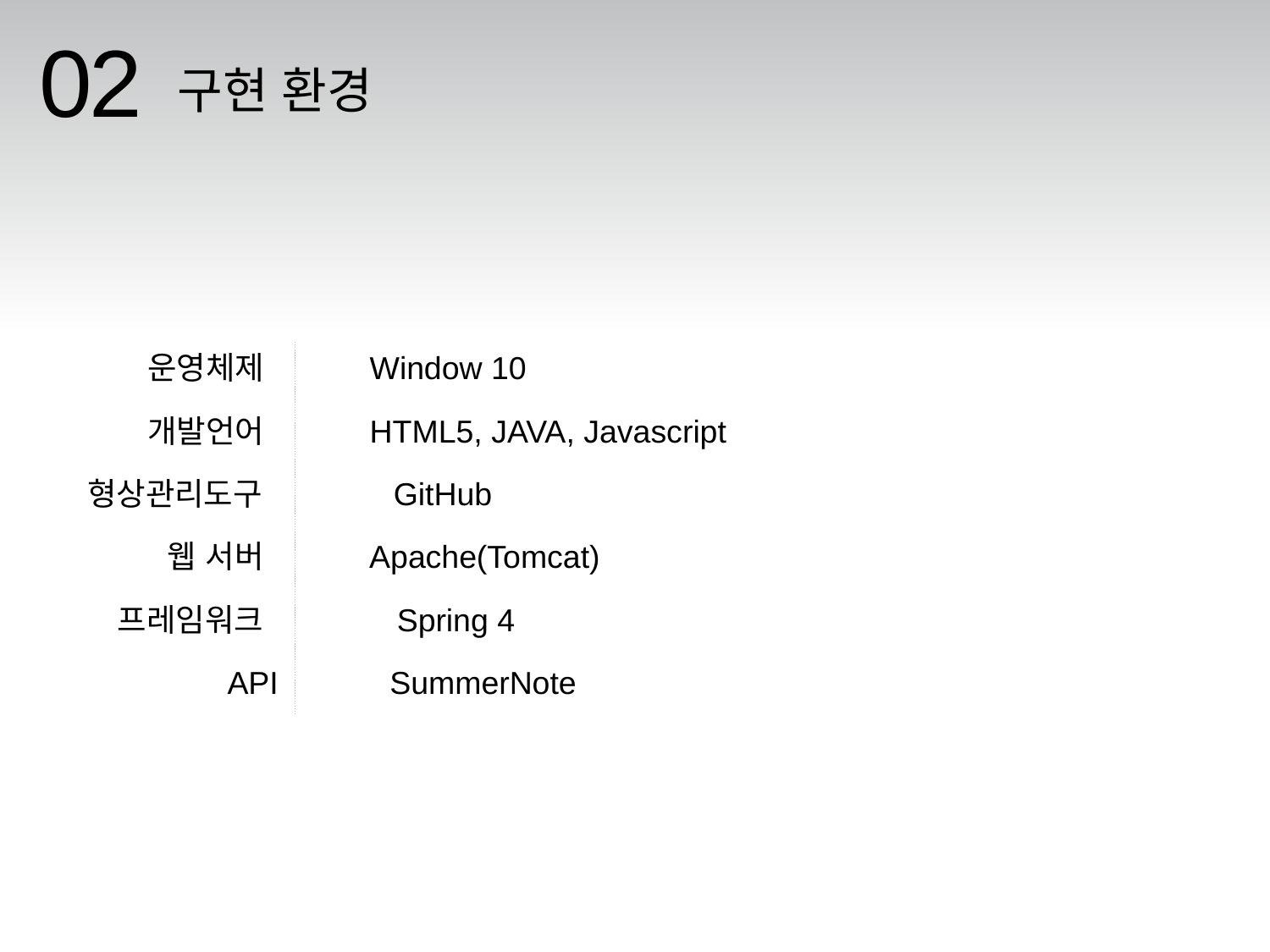

02
구현 환경
운영체제           Window 10
개발언어           HTML5, JAVA, Javascript
형상관리도구	     GitHub
웹 서버           Apache(Tomcat)
프레임워크	  Spring 4
API	    SummerNote